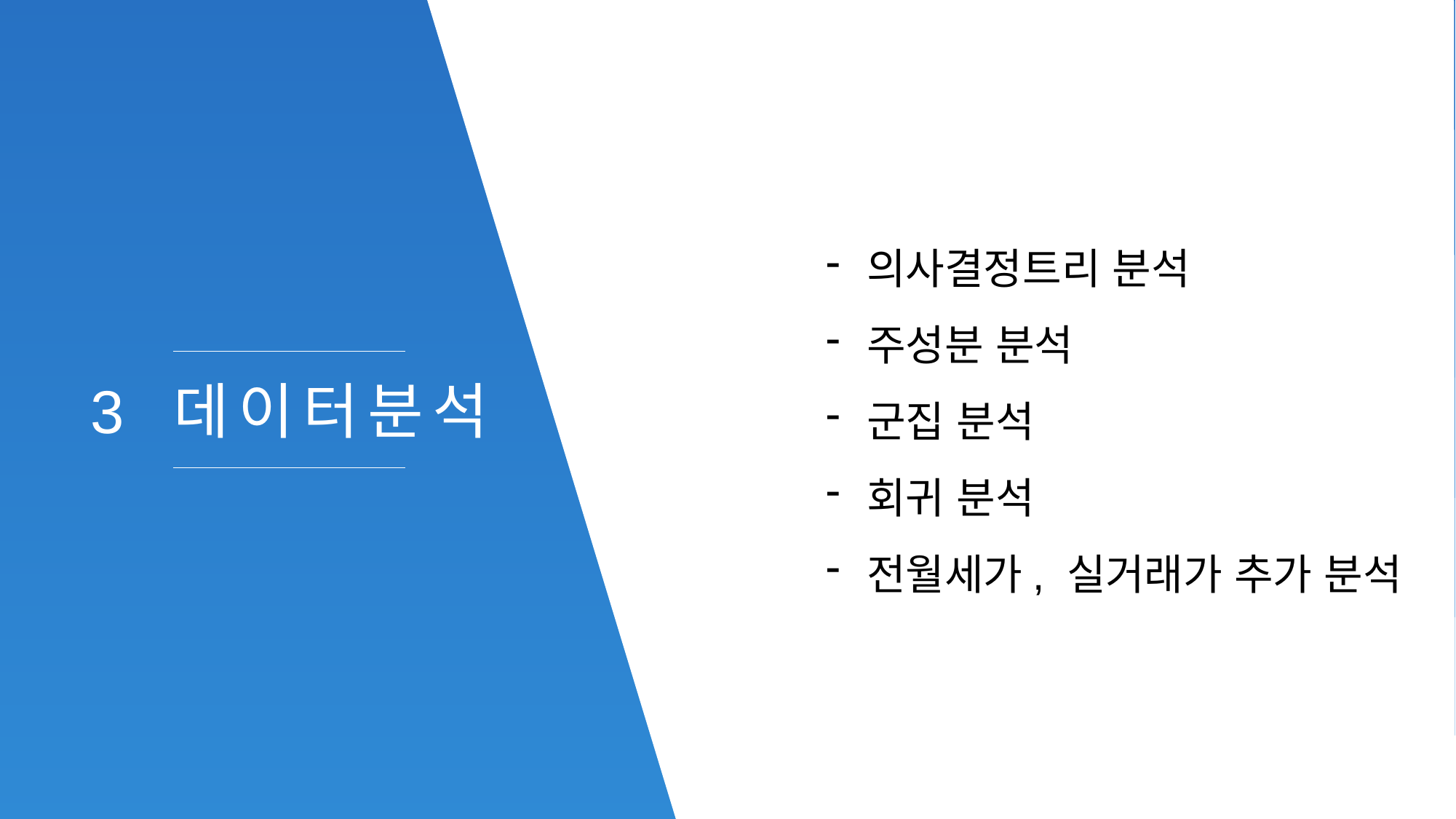

의사결정트리 분석
주성분 분석
군집 분석
회귀 분석
전월세가, 실거래가 추가 분석
3 데이터분석